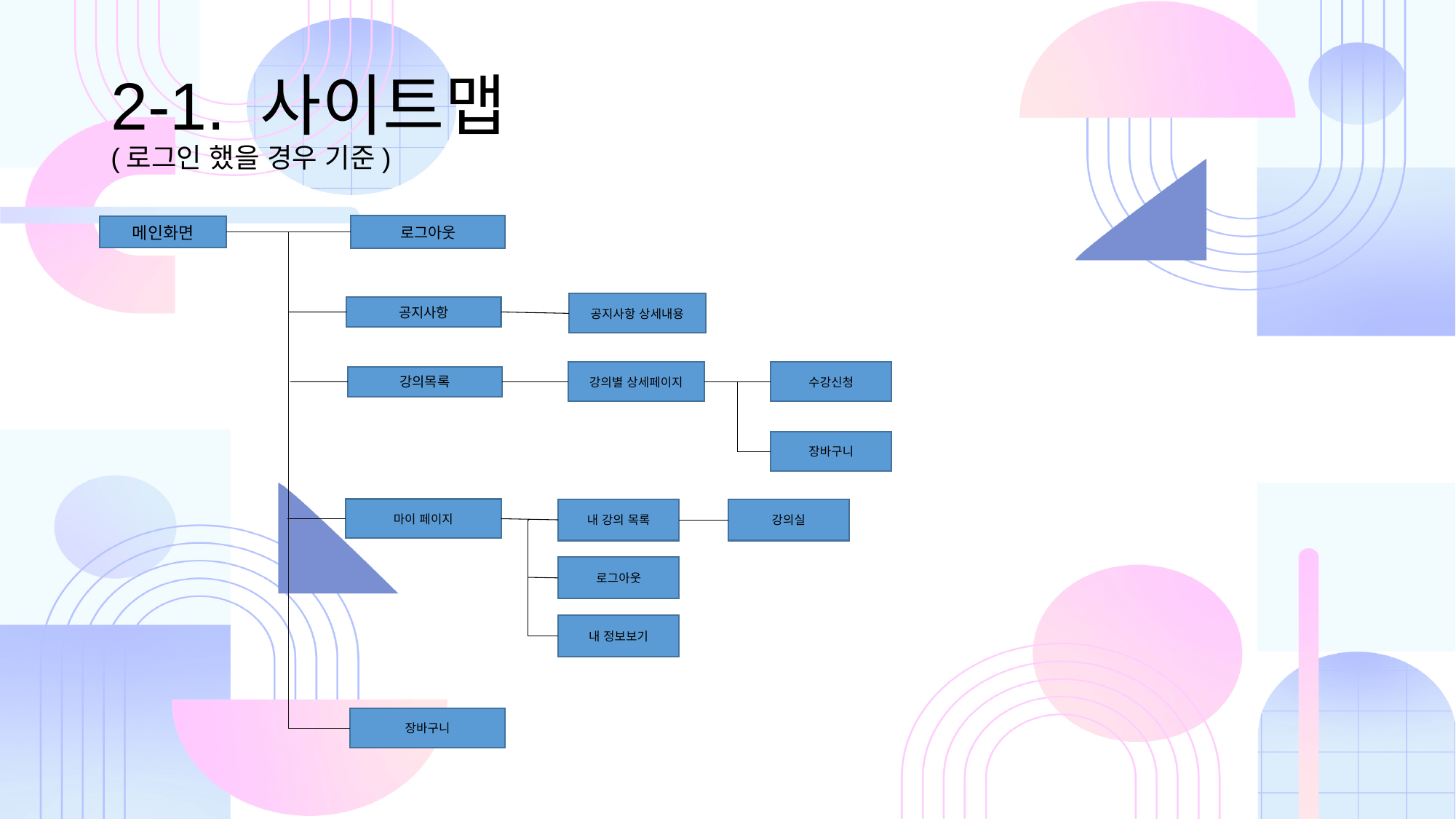

# 2-1. 사이트맵 (로그인 했을 경우 기준)
로그아웃
메인화면
공지사항 상세내용
공지사항
강의별 상세페이지
수강신청
강의목록
장바구니
마이 페이지
내 강의 목록
강의실
로그아웃
내 정보보기
장바구니